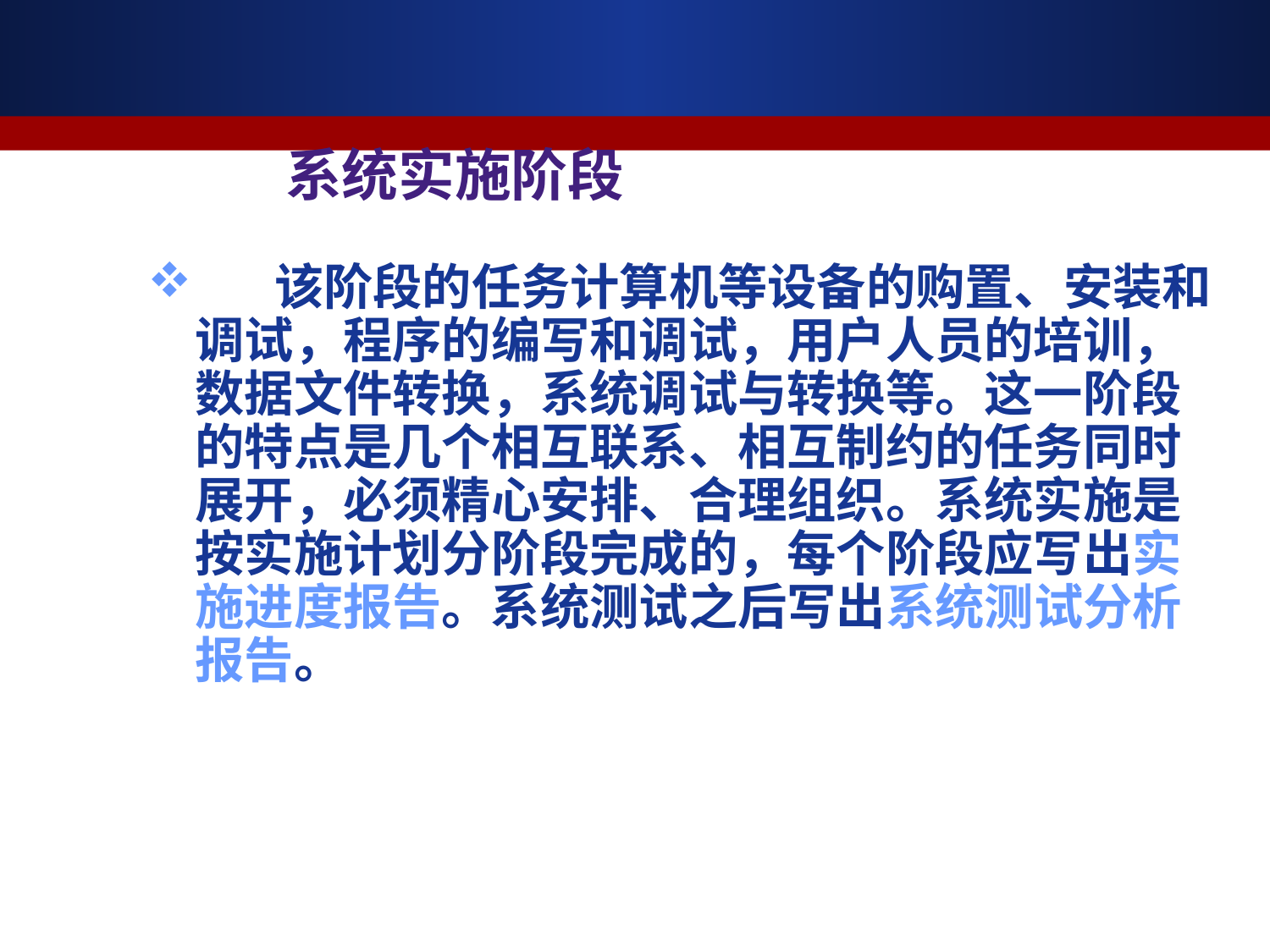

# 系统实施阶段
      该阶段的任务计算机等设备的购置、安装和调试，程序的编写和调试，用户人员的培训，数据文件转换，系统调试与转换等。这一阶段的特点是几个相互联系、相互制约的任务同时展开，必须精心安排、合理组织。系统实施是按实施计划分阶段完成的，每个阶段应写出实施进度报告。系统测试之后写出系统测试分析报告。